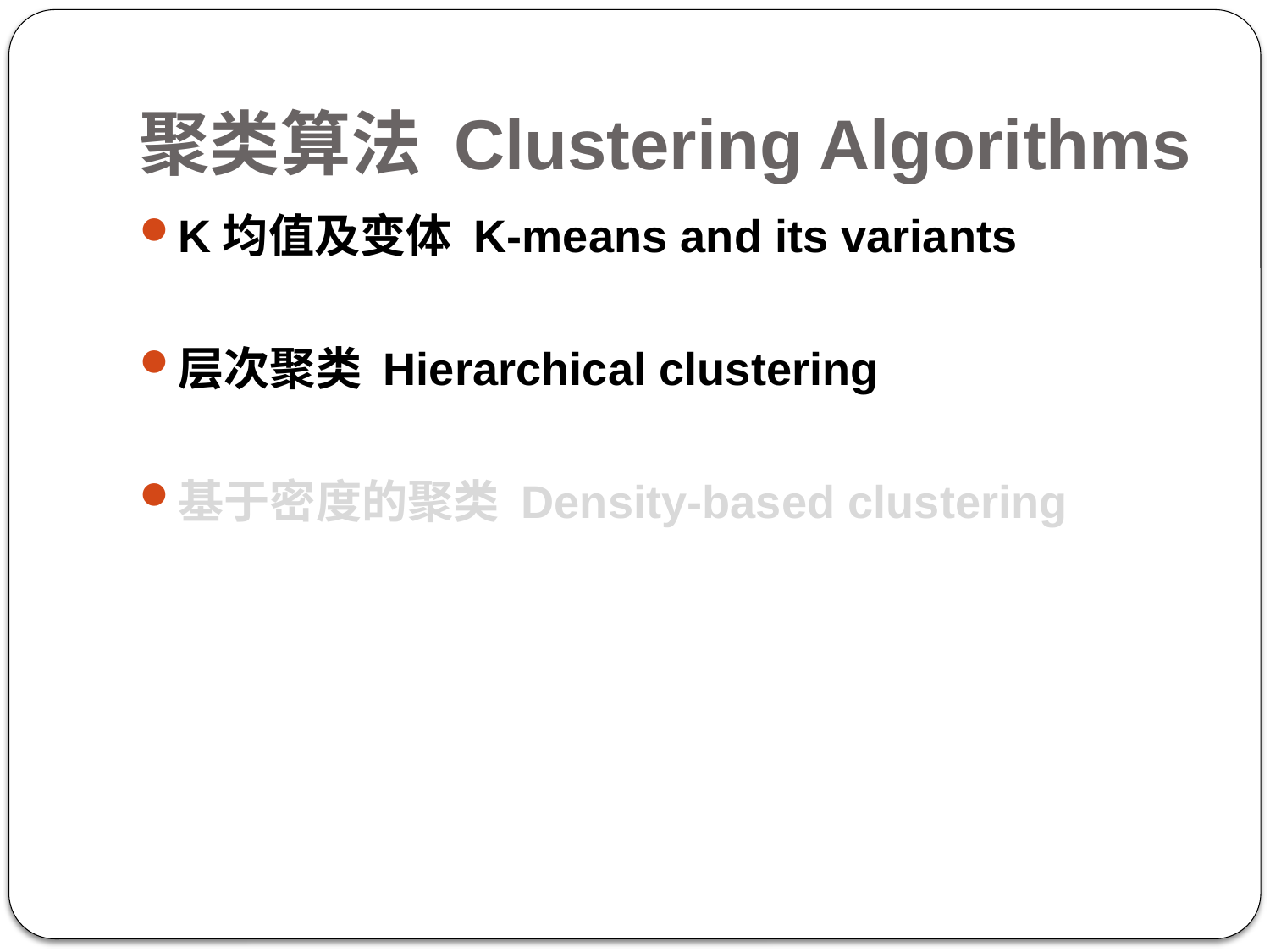

# 聚类算法 Clustering Algorithms
K均值及变体 K-means and its variants

层次聚类 Hierarchical clustering

基于密度的聚类 Density-based clustering